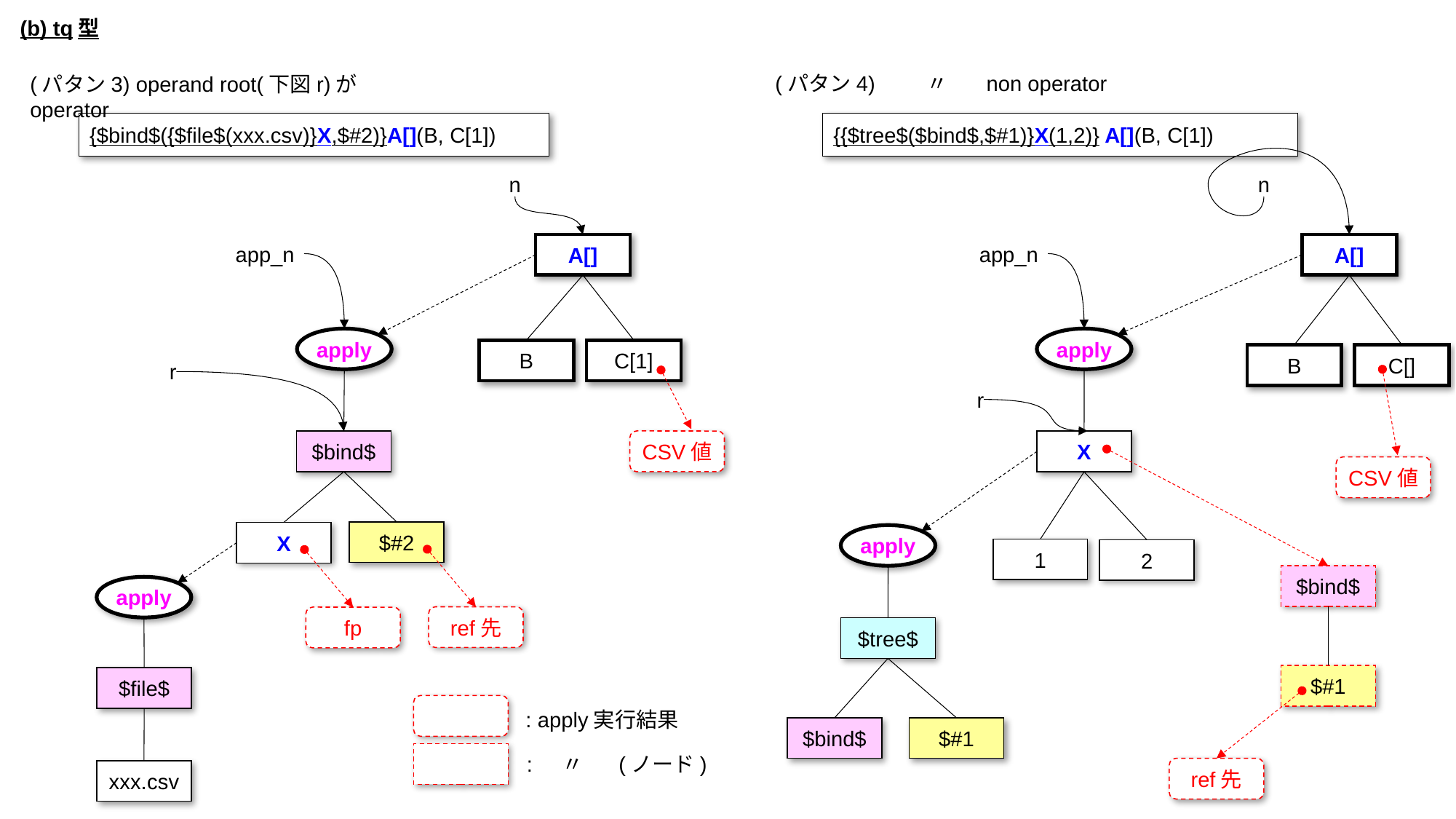

(b) tq型
(パタン4) 	　　〃       non operator
(パタン3) operand root(下図r)がoperator
{$bind$({$file$(xxx.csv)}X,$#2)}A[](B, C[1])
{{$tree$($bind$,$#1)}X(1,2)} A[](B, C[1])
n
n
A[]
A[]
app_n
app_n
apply
apply
C[1]
B
C[]
B
r
r
CSV値
$bind$
X
CSV値
$#2
X
apply
1
2
$bind$
apply
ref先
fp
$tree$
$#1
$file$

: apply実行結果
$#1
$bind$

:    〃　  (ノード)
ref先
xxx.csv